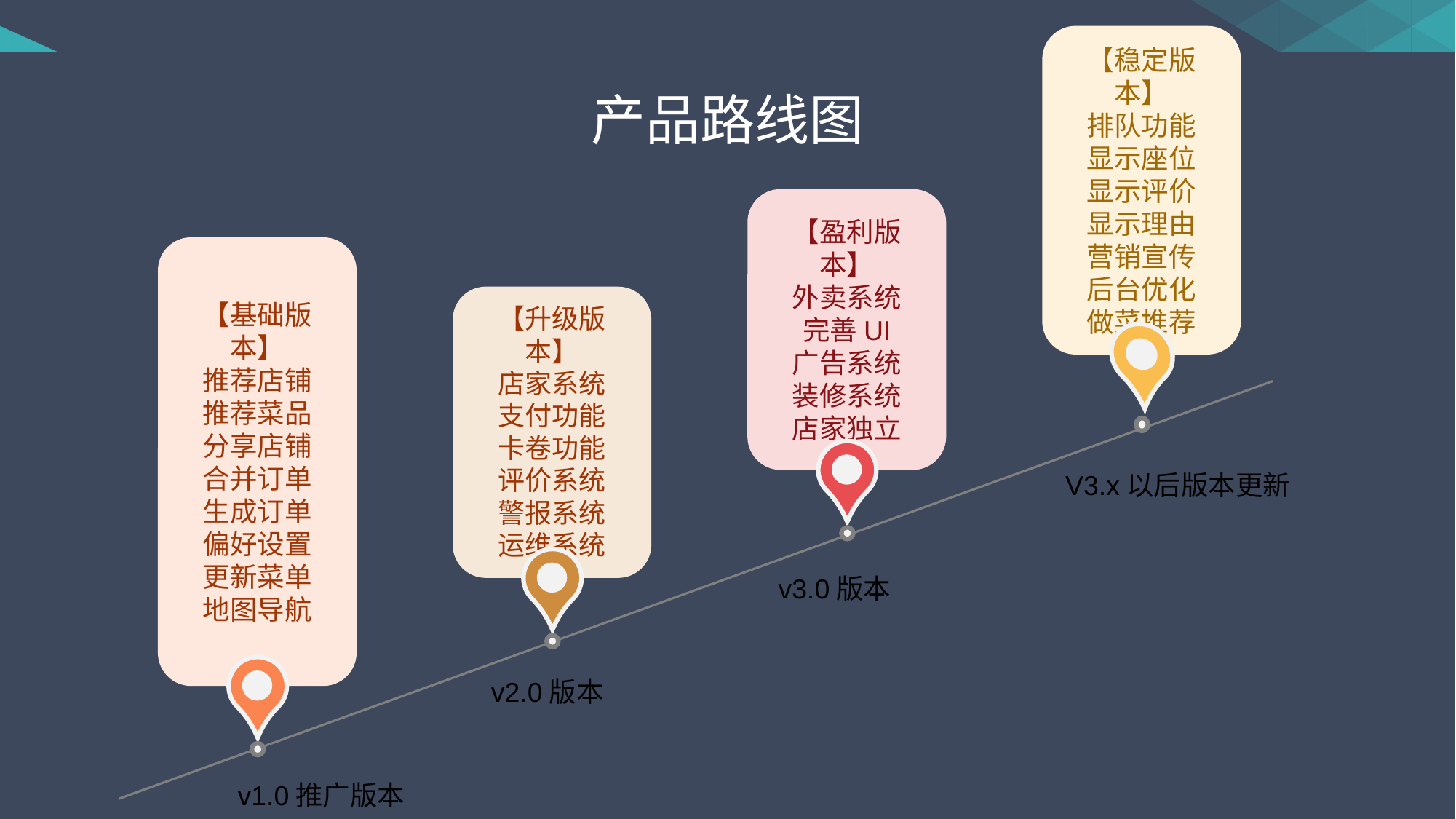

【稳定版本】
排队功能
显示座位
显示评价
显示理由
营销宣传
后台优化
做菜推荐

产品路线图
【盈利版本】
外卖系统
完善UI
广告系统
装修系统
店家独立

【基础版本】
推荐店铺
推荐菜品
分享店铺
合并订单
生成订单
偏好设置
更新菜单
地图导航

【升级版本】
店家系统
支付功能
卡卷功能
评价系统
警报系统
运维系统

V3.x以后版本更新
v3.0版本
v2.0版本
　v1.0推广版本